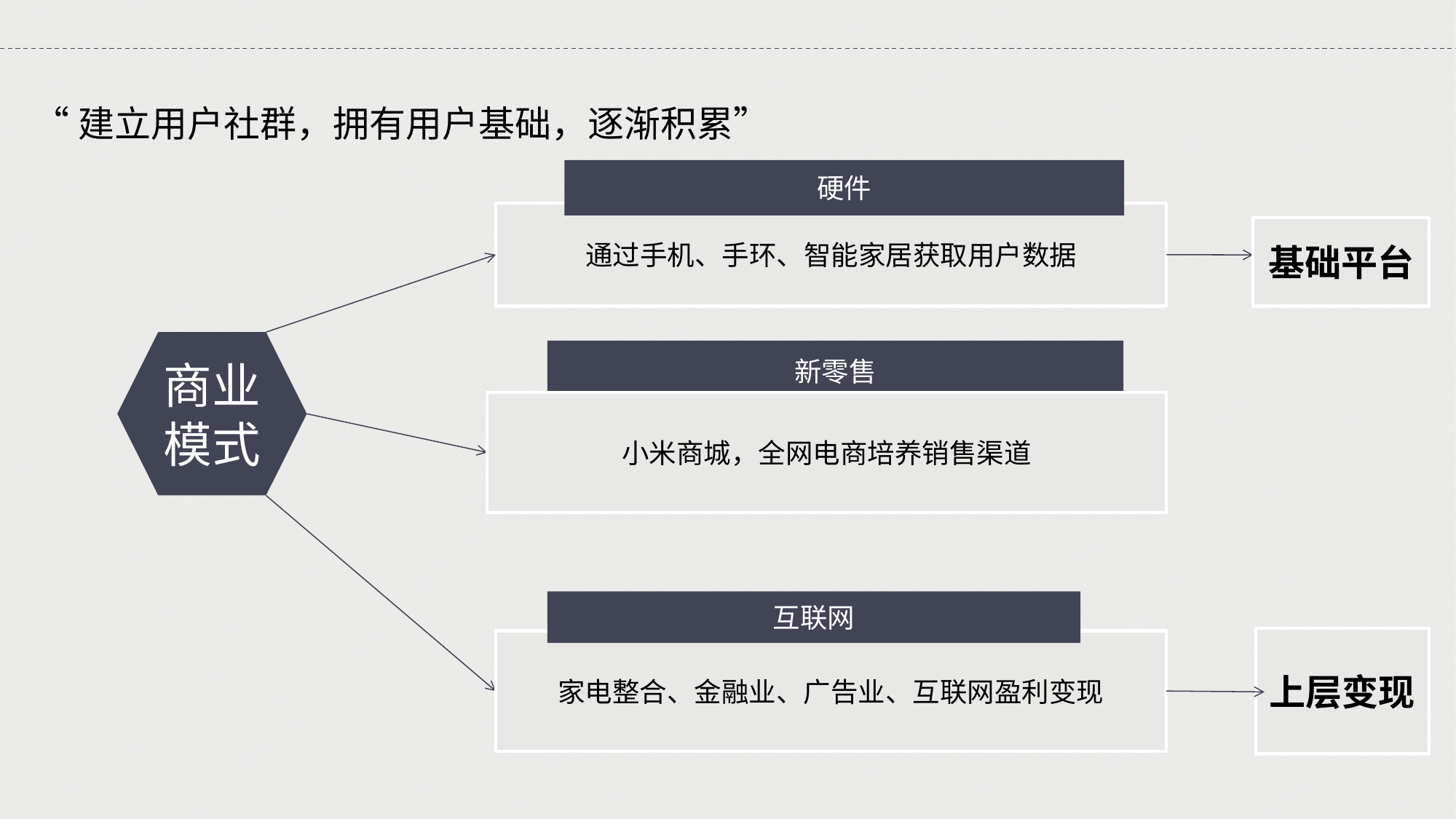

“建立用户社群，拥有用户基础，逐渐积累”
硬件

通过手机、手环、智能家居获取用户数据

基础平台
商业模式
新零售
小米商城，全网电商培养销售渠道
互联网
上层变现

家电整合、金融业、广告业、互联网盈利变现